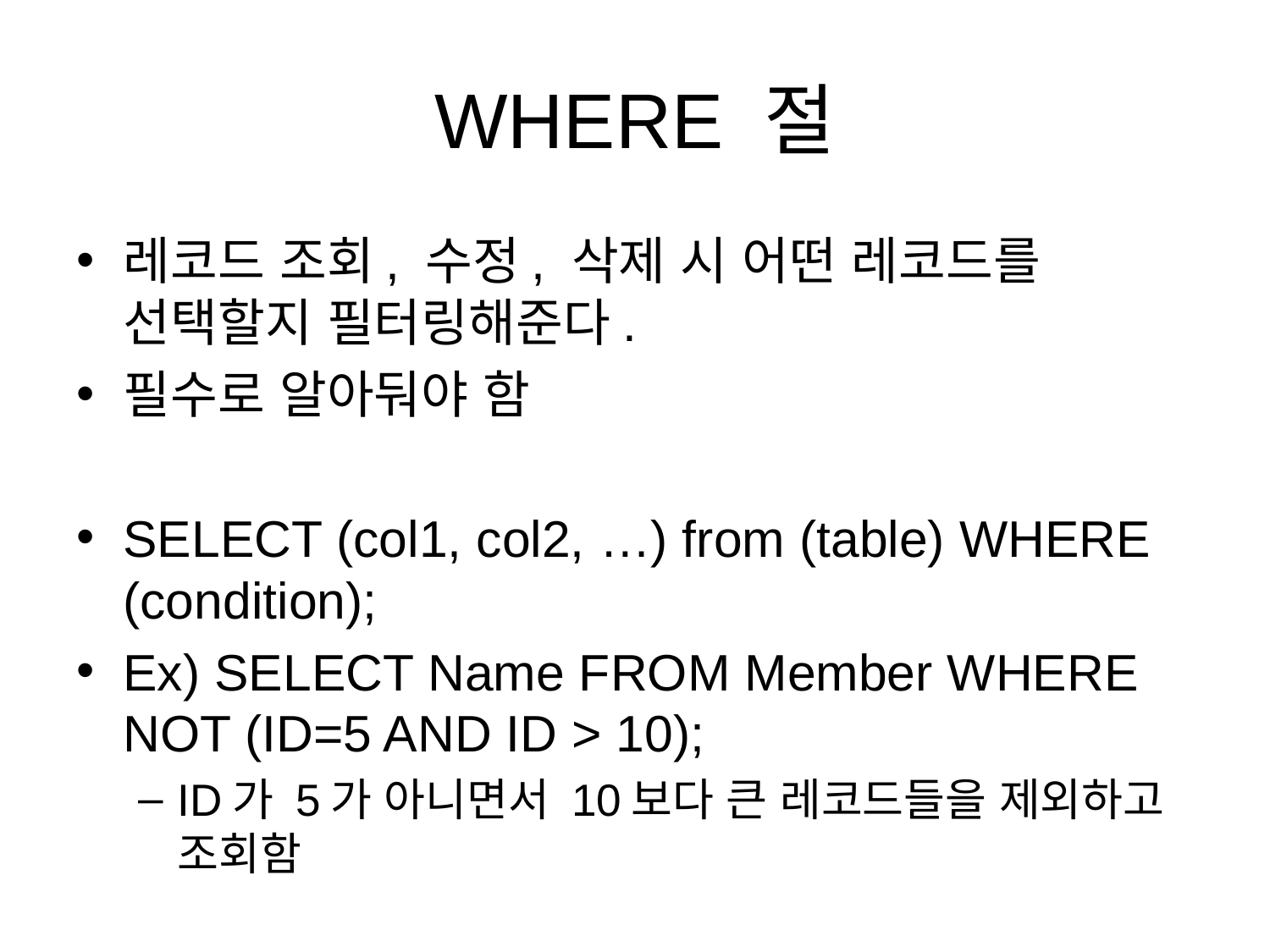

# WHERE 절
레코드 조회, 수정, 삭제 시 어떤 레코드를 선택할지 필터링해준다.
필수로 알아둬야 함

SELECT (col1, col2, …) from (table) WHERE (condition);
Ex) SELECT Name FROM Member WHERE NOT (ID=5 AND ID > 10);
ID가 5가 아니면서 10보다 큰 레코드들을 제외하고 조회함